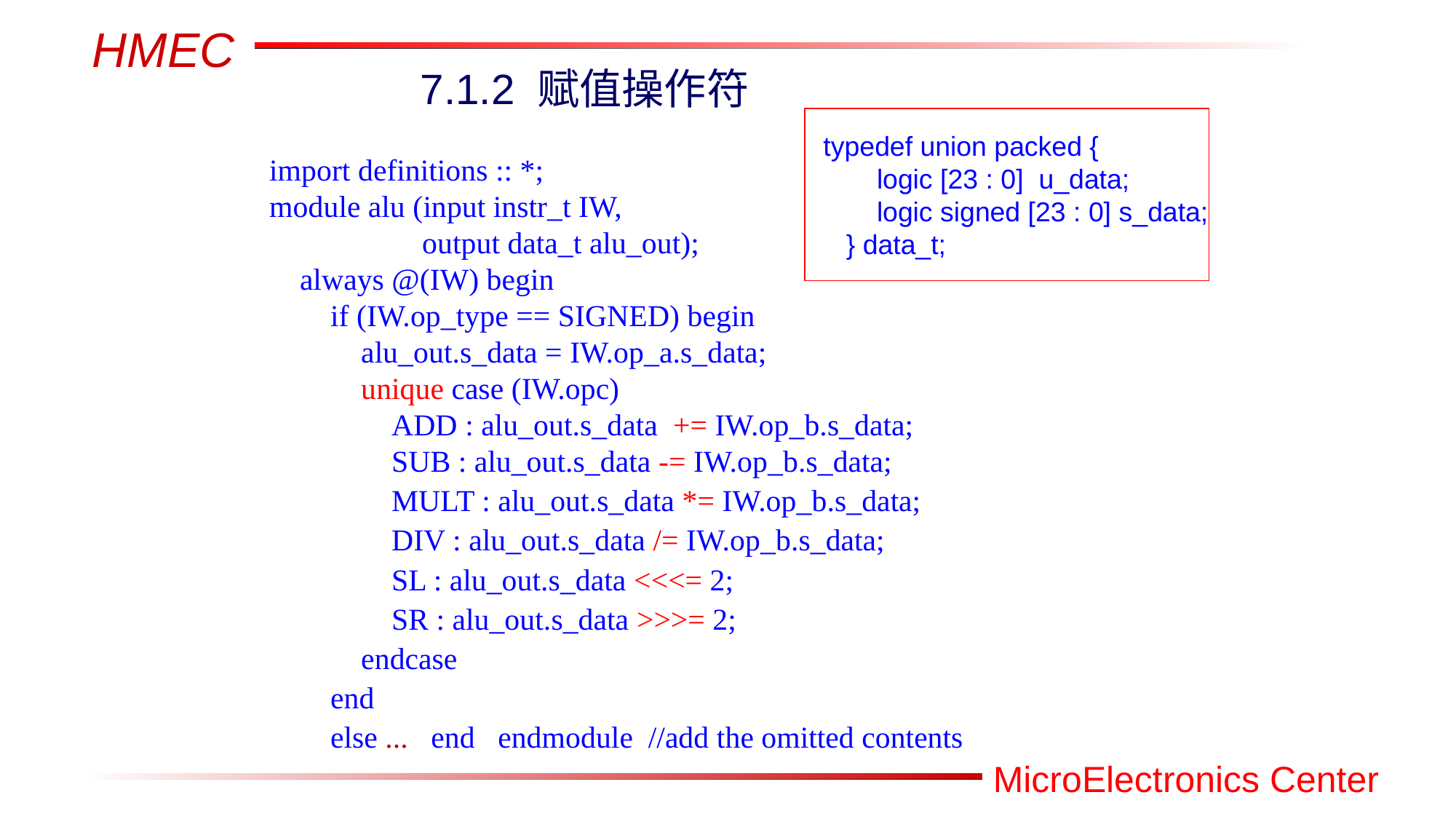

7.1.2 赋值操作符
 typedef union packed {
        logic [23 : 0]  u_data;
        logic signed [23 : 0] s_data;
    } data_t;
import definitions :: *;
module alu (input instr_t IW,
                    output data_t alu_out);
    always @(IW) begin
        if (IW.op_type == SIGNED) begin
            alu_out.s_data = IW.op_a.s_data;
            unique case (IW.opc)
                ADD : alu_out.s_data  += IW.op_b.s_data;
                SUB : alu_out.s_data -= IW.op_b.s_data;
                MULT : alu_out.s_data *= IW.op_b.s_data;
                DIV : alu_out.s_data /= IW.op_b.s_data;
                SL : alu_out.s_data <<<= 2;
                SR : alu_out.s_data >>>= 2;
            endcase
        end
        else ...   end   endmodule  //add the omitted contents